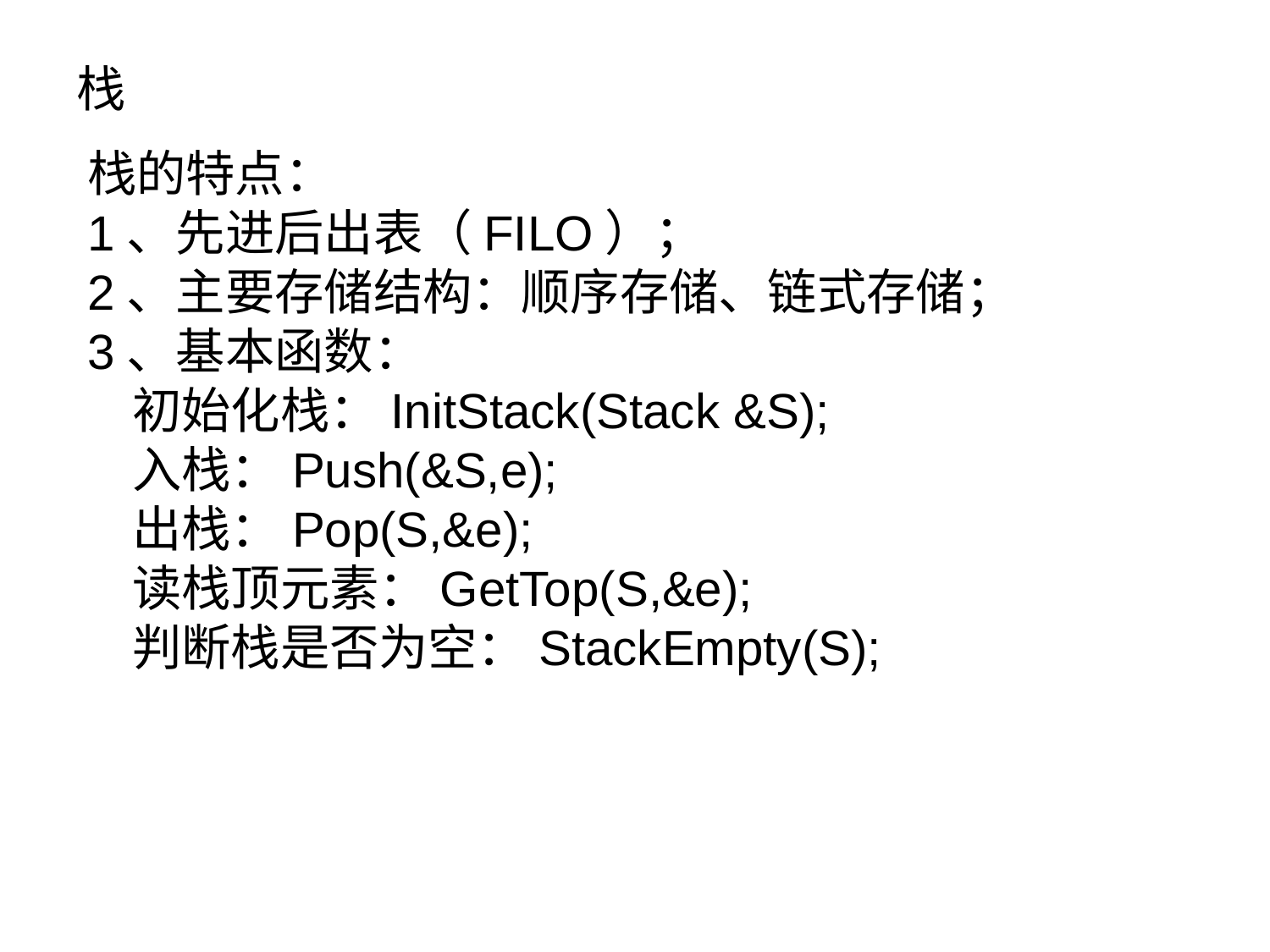

# 栈
栈的特点：
1、先进后出表（FILO）；
2、主要存储结构：顺序存储、链式存储；
3、基本函数：
   初始化栈：InitStack(Stack &S);
   入栈：Push(&S,e);
   出栈：Pop(S,&e);
   读栈顶元素：GetTop(S,&e);
   判断栈是否为空：StackEmpty(S);